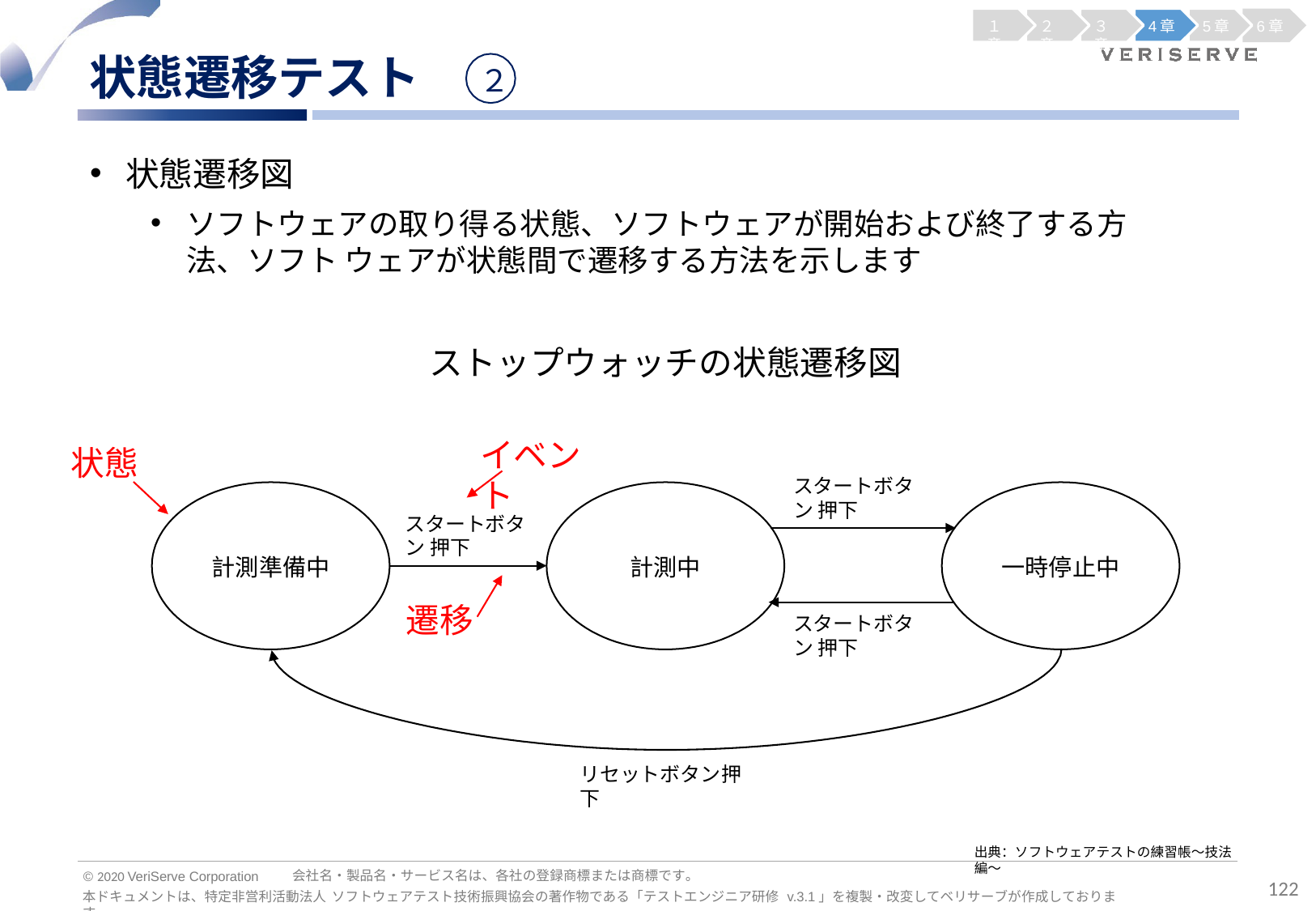

１章
２章
３章
4章
5章
6章
状態遷移テスト

状態遷移図

２
ソフトウェアの取り得る状態、ソフトウェアが開始および終了する方法、ソフト ウェアが状態間で遷移する方法を示します

ストップウォッチの状態遷移図
イベント
状態

スタートボタン 押下

スタートボタン 押下

計測準備中
計測中
一時停止中

遷移

スタートボタン 押下

リセットボタン押下
出典：ソフトウェアテストの練習帳～技法編～
会社名・製品名・サービス名は、各社の登録商標または商標です。
© 2020 VeriServe Corporation
122
本ドキュメントは、特定非営利活動法人 ソフトウェアテスト技術振興協会の著作物である「テストエンジニア研修 v.3.1」を複製・改変してベリサーブが作成しております。